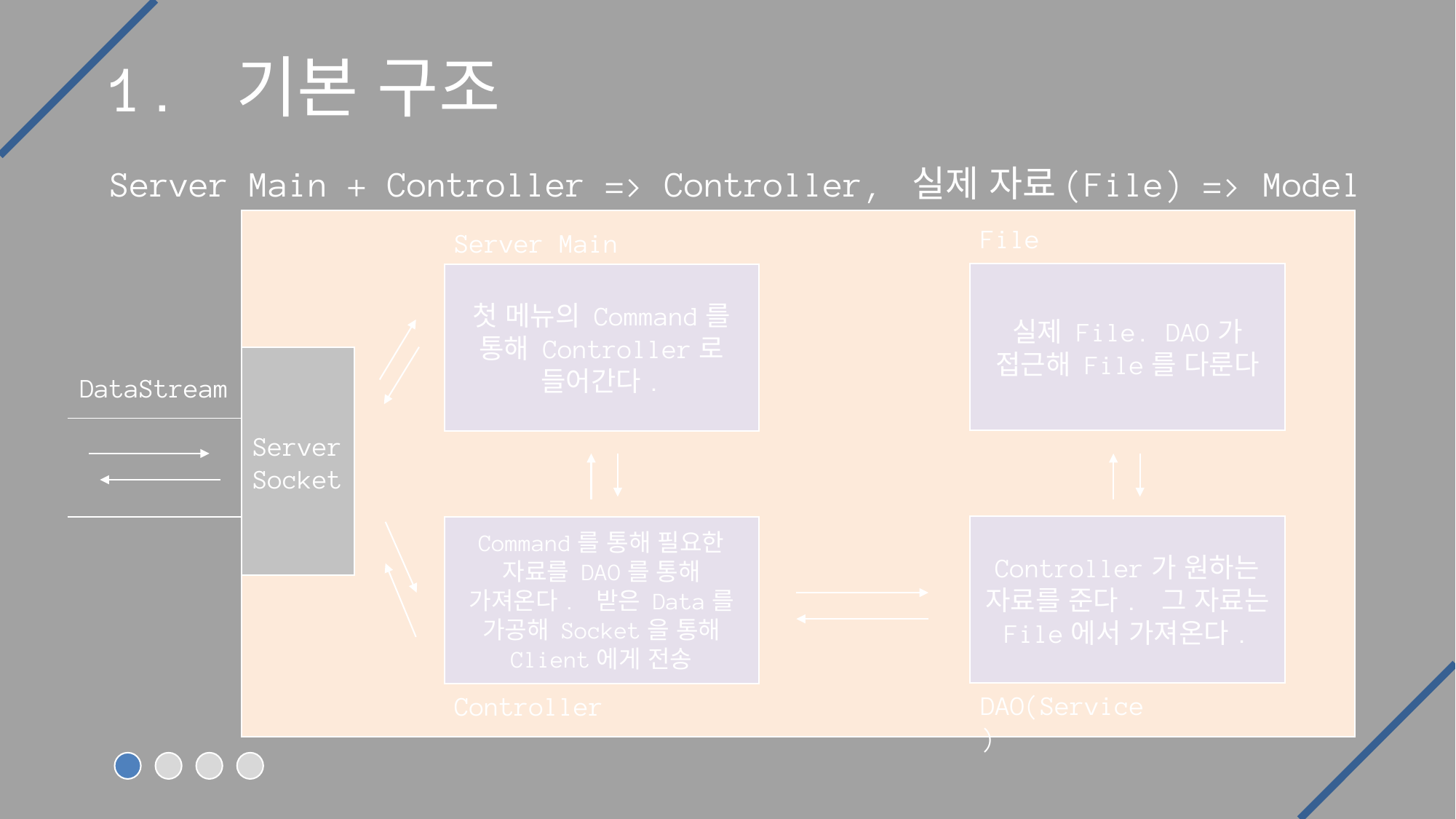

# 1. 기본 구조
Server Main + Controller => Controller, 실제 자료(File) => Model

File
Server Main
실제 File. DAO가 접근해 File를 다룬다
첫 메뉴의 Command를 통해 Controller로 들어간다.
Server Socket
DataStream
Controller가 원하는 자료를 준다. 그 자료는 File에서 가져온다.
Command를 통해 필요한 자료를 DAO를 통해 가져온다. 받은 Data를 가공해 Socket을 통해 Client에게 전송
DAO(Service)
Controller